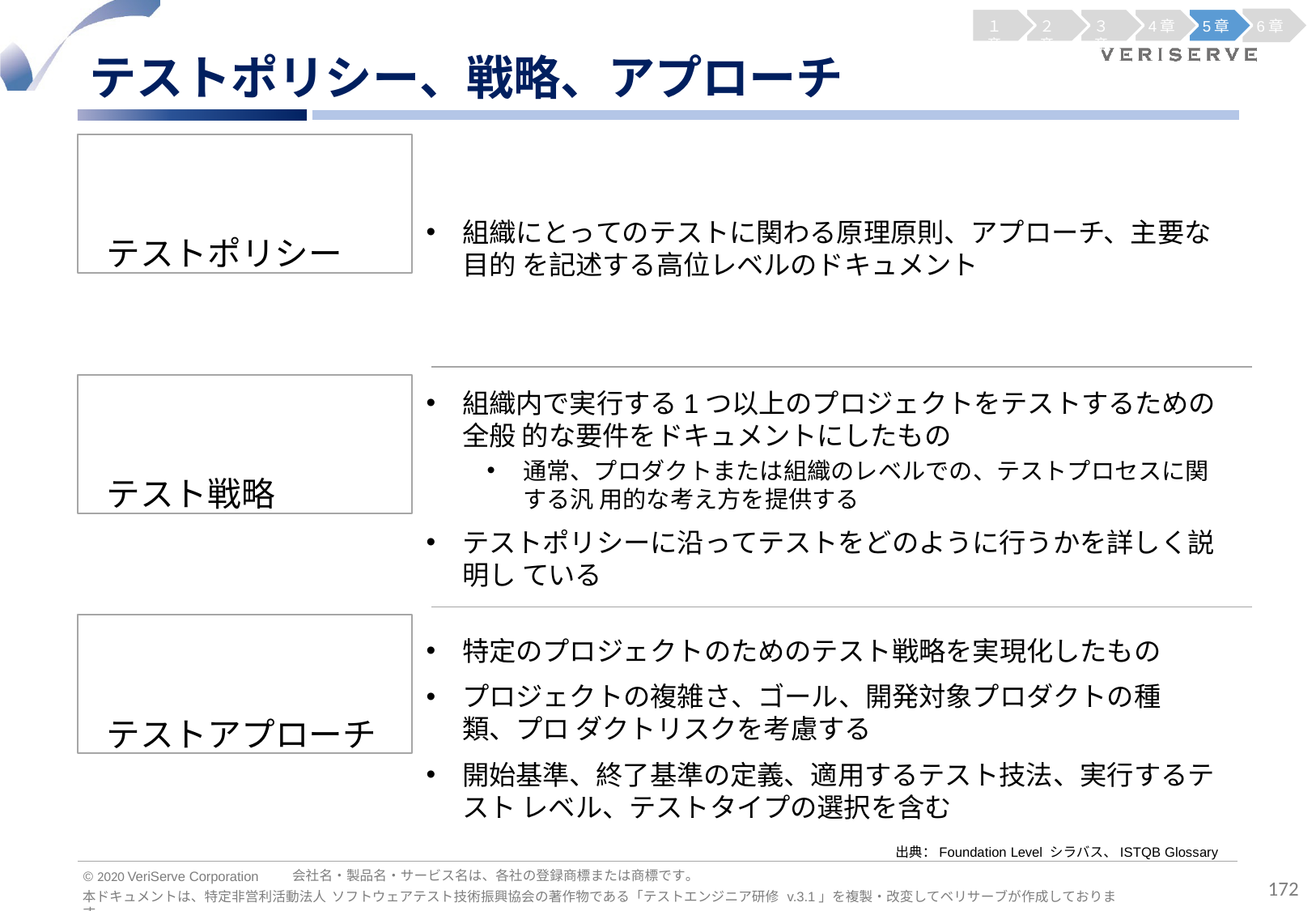

１章
２章
３章
4章
5章
6章
テストポリシー、戦略、アプローチ

テストポリシー
組織にとってのテストに関わる原理原則、アプローチ、主要な目的 を記述する高位レベルのドキュメント

テスト戦略
組織内で実行する1つ以上のプロジェクトをテストするための全般 的な要件をドキュメントにしたもの
通常、プロダクトまたは組織のレベルでの、テストプロセスに関する汎 用的な考え方を提供する
テストポリシーに沿ってテストをどのように行うかを詳しく説明し ている

テストアプローチ
特定のプロジェクトのためのテスト戦略を実現化したもの
プロジェクトの複雑さ、ゴール、開発対象プロダクトの種類、プロ ダクトリスクを考慮する
開始基準、終了基準の定義、適用するテスト技法、実行するテスト レベル、テストタイプの選択を含む
出典：Foundation Level シラバス、ISTQB Glossary
会社名・製品名・サービス名は、各社の登録商標または商標です。
© 2020 VeriServe Corporation
172
本ドキュメントは、特定非営利活動法人 ソフトウェアテスト技術振興協会の著作物である「テストエンジニア研修 v.3.1」を複製・改変してベリサーブが作成しております。